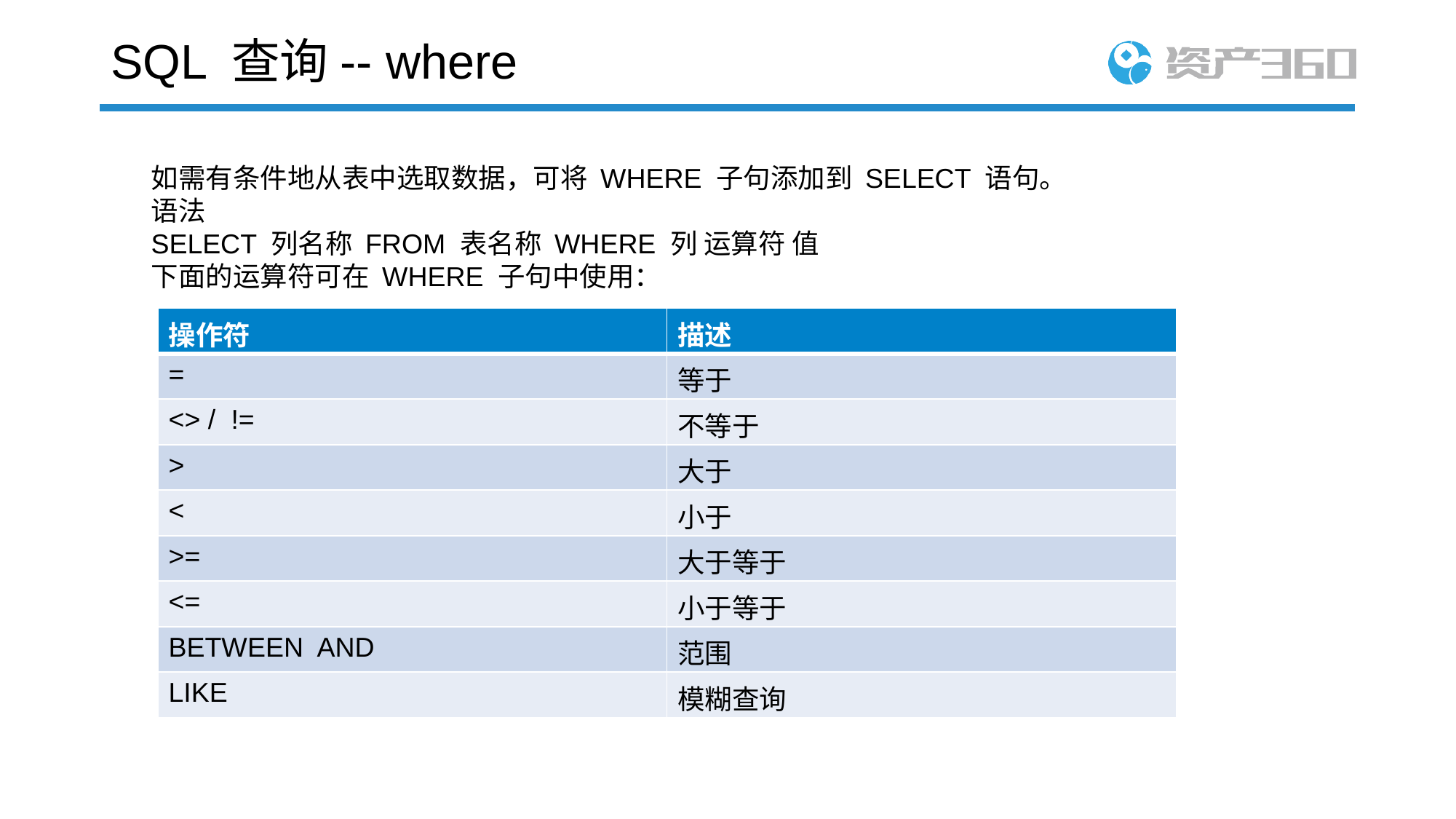

# SQL 查询-- where
如需有条件地从表中选取数据，可将 WHERE 子句添加到 SELECT 语句。
语法
SELECT 列名称 FROM 表名称 WHERE 列 运算符 值
下面的运算符可在 WHERE 子句中使用：
| 操作符 | 描述 |
| --- | --- |
| = | 等于 |
| <> / != | 不等于 |
| > | 大于 |
| < | 小于 |
| >= | 大于等于 |
| <= | 小于等于 |
| BETWEEN AND | 范围 |
| LIKE | 模糊查询 |
6